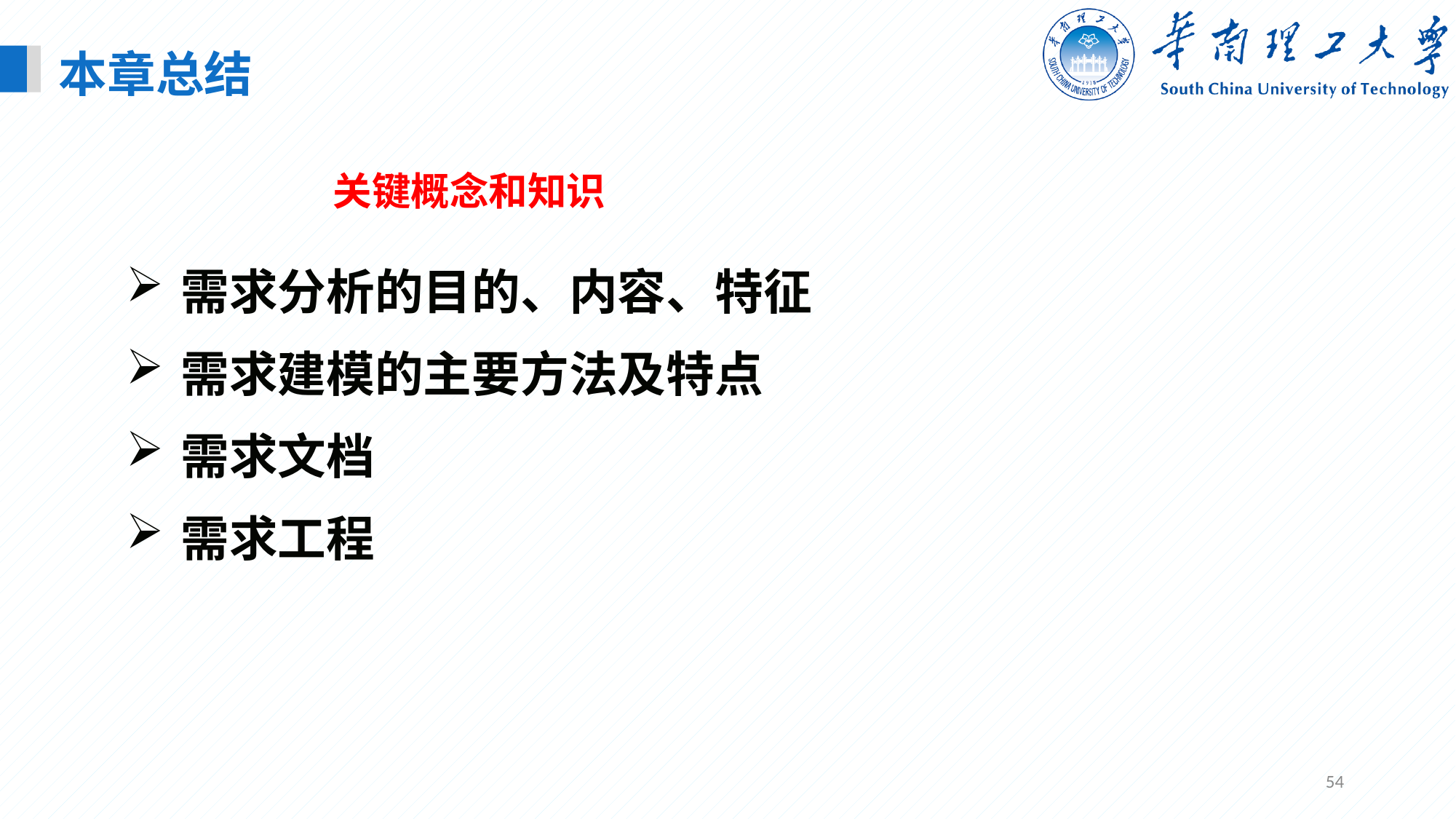

本章总结
关键概念和知识
需求分析的目的、内容、特征
需求建模的主要方法及特点
需求文档
需求工程
54